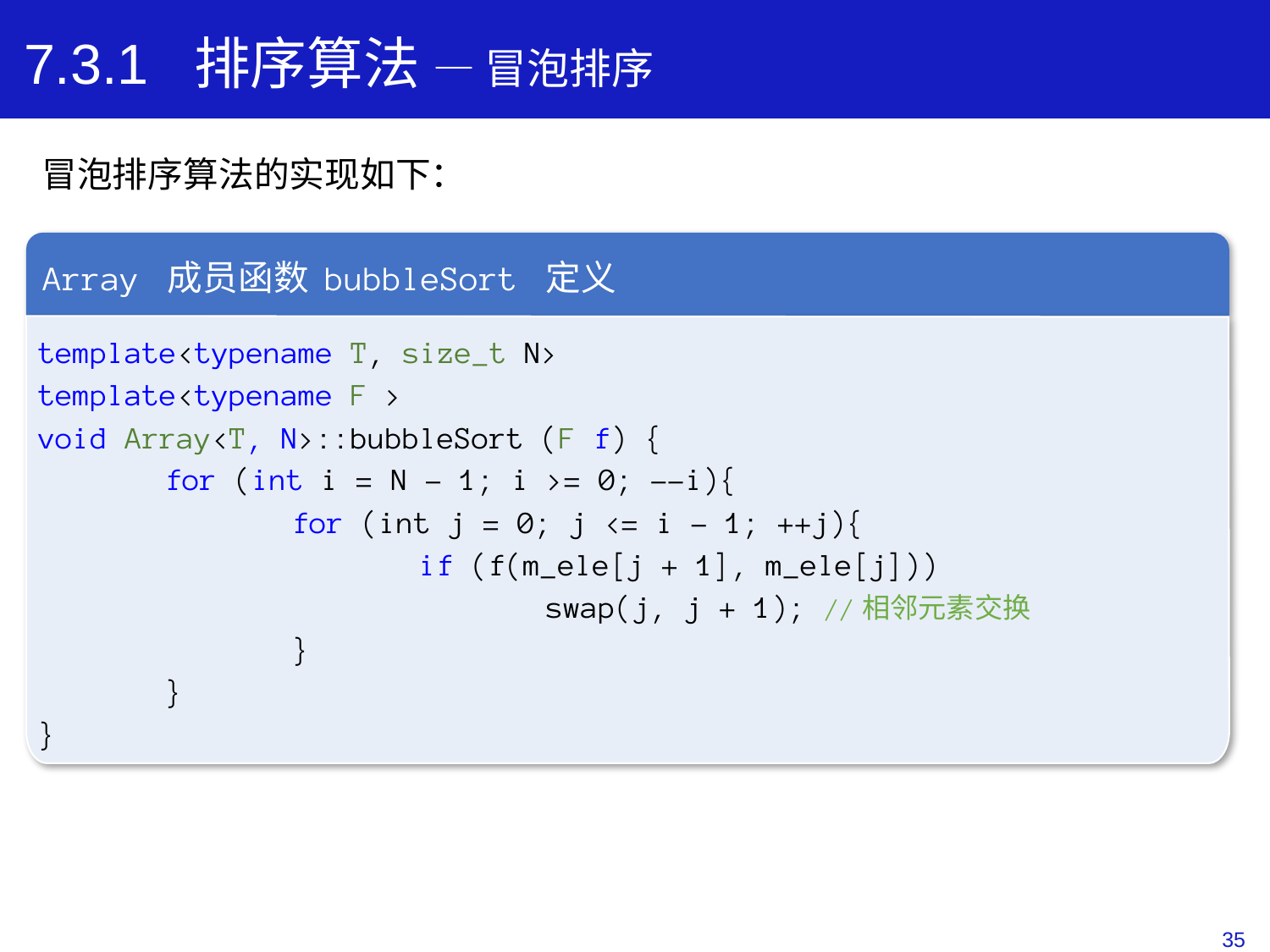

7.3.1  排序算法 — 冒泡排序
冒泡排序算法的实现如下：
Array 成员函数 bubbleSort 定义
template<typename T, size_t N>
template<typename F >
void Array<T, N>::bubbleSort (F f) {
	for (int i = N - 1; i >= 0; --i){
		for (int j = 0; j <= i - 1; ++j){
			if (f(m_ele[j + 1], m_ele[j]))
				swap(j, j + 1); //相邻元素交换
		}
	}
}
学习目标
35